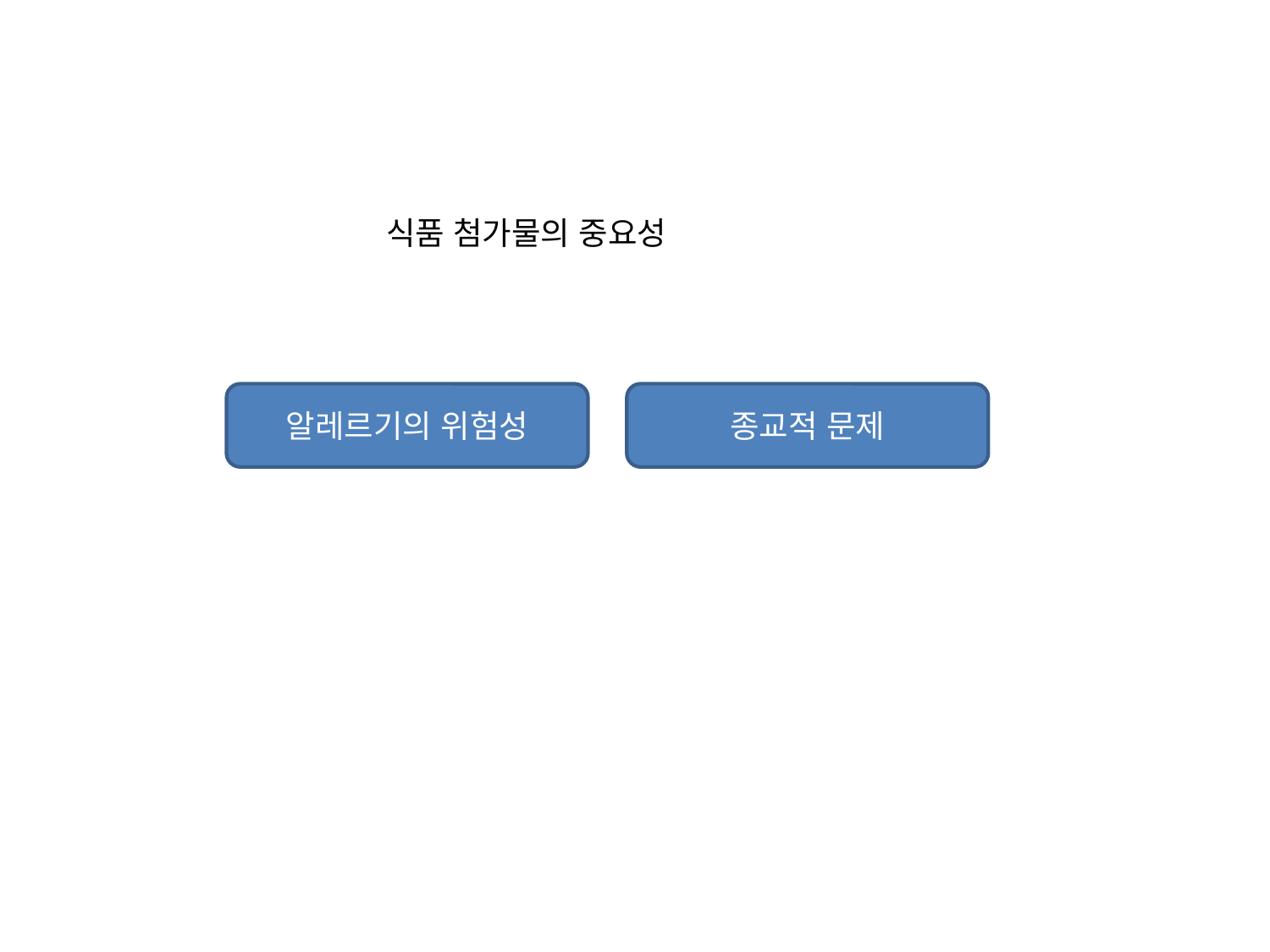

식품 첨가물의 중요성
알레르기의 위험성
종교적 문제